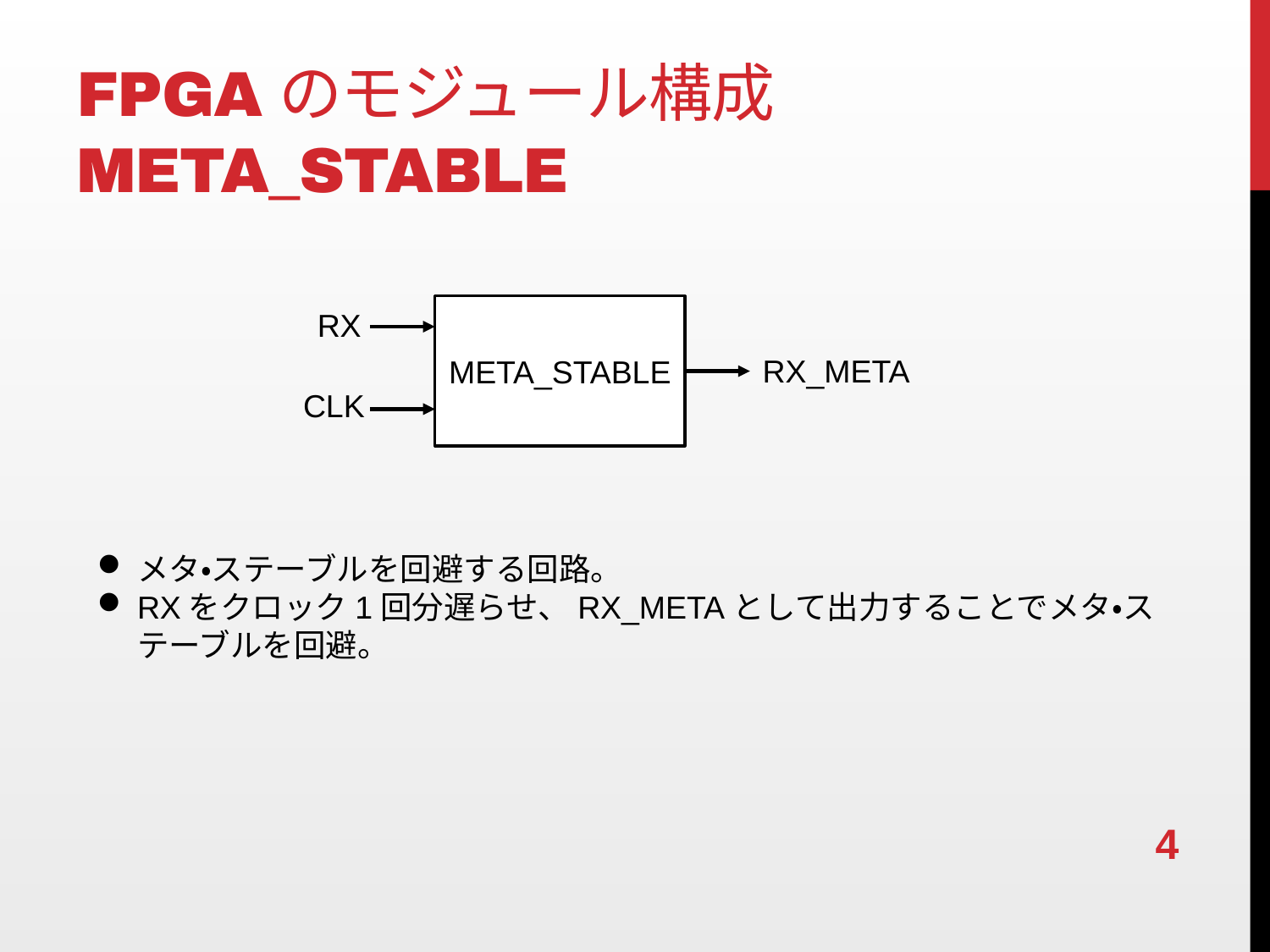

# FPGAのモジュール構成 META_STABLE
META_STABLE
RX
RX_META
CLK
メタ・ステーブルを回避する回路。
RXをクロック1回分遅らせ、RX_METAとして出力することでメタ・ステーブルを回避。
4